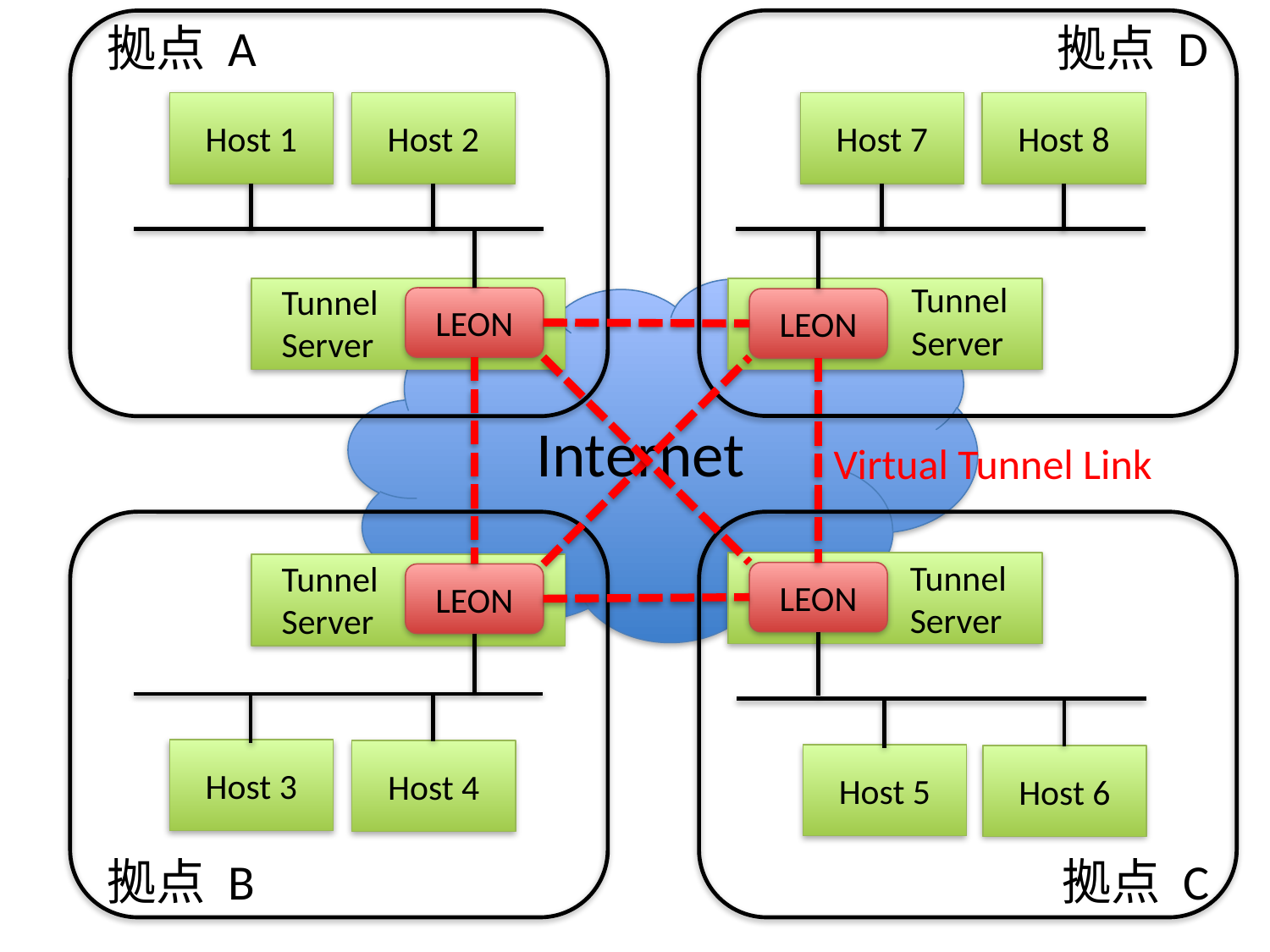

拠点 A

拠点 D

Host 1
Host 2
Host 7
Host 8
Tunnel Server
Tunnel Server

Internet

LEON
LEON
Virtual Tunnel Link

Tunnel Server
Tunnel Server

LEON
LEON
Host 3
Host 4
Host 5
Host 6
拠点 B
拠点 C